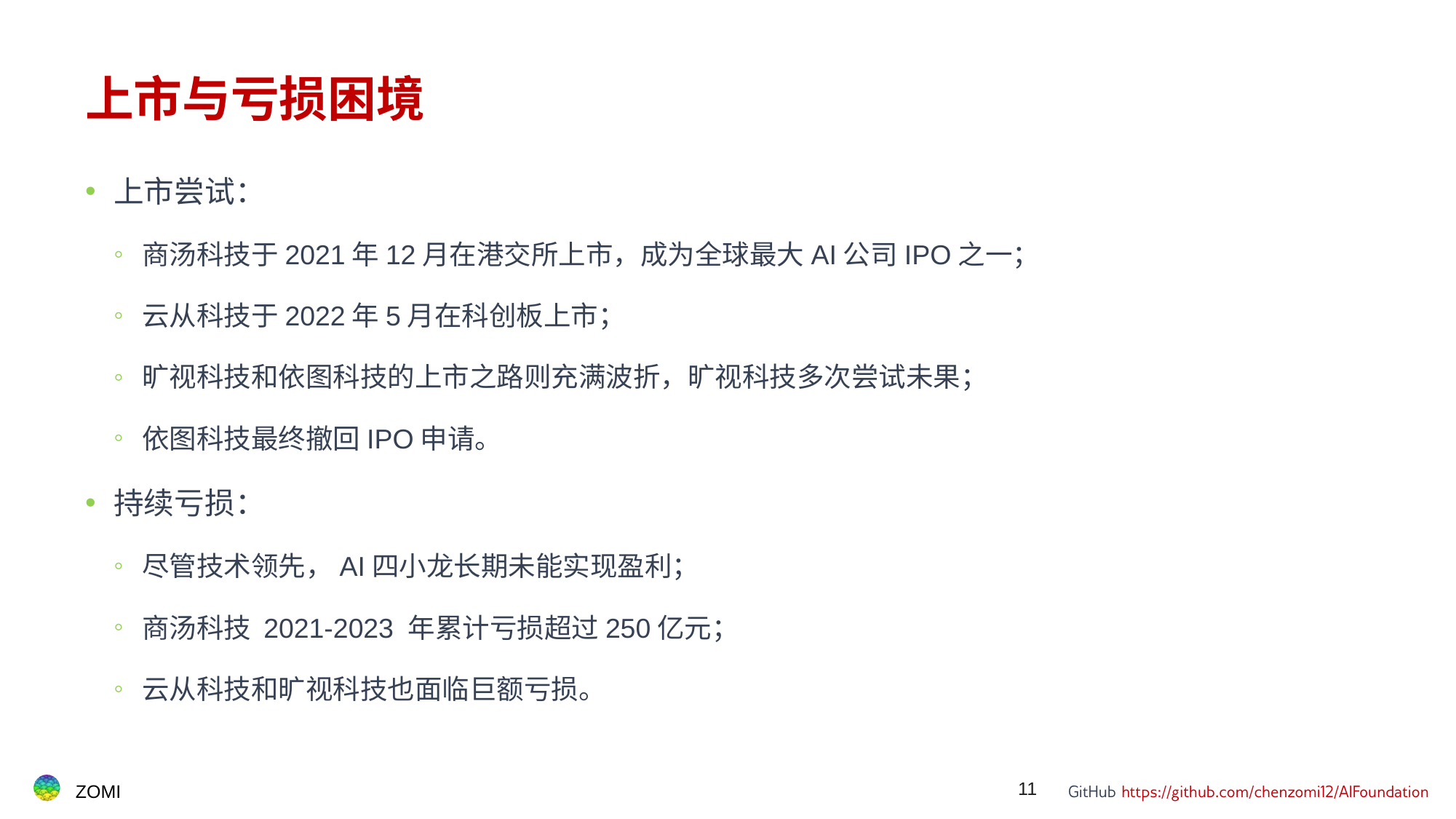

# 上市与亏损困境
上市尝试：
商汤科技于2021年12月在港交所上市，成为全球最大AI公司IPO之一；
云从科技于2022年5月在科创板上市；
旷视科技和依图科技的上市之路则充满波折，旷视科技多次尝试未果；
依图科技最终撤回IPO申请。
持续亏损：
尽管技术领先，AI四小龙长期未能实现盈利；
商汤科技 2021-2023 年累计亏损超过250亿元；
云从科技和旷视科技也面临巨额亏损。